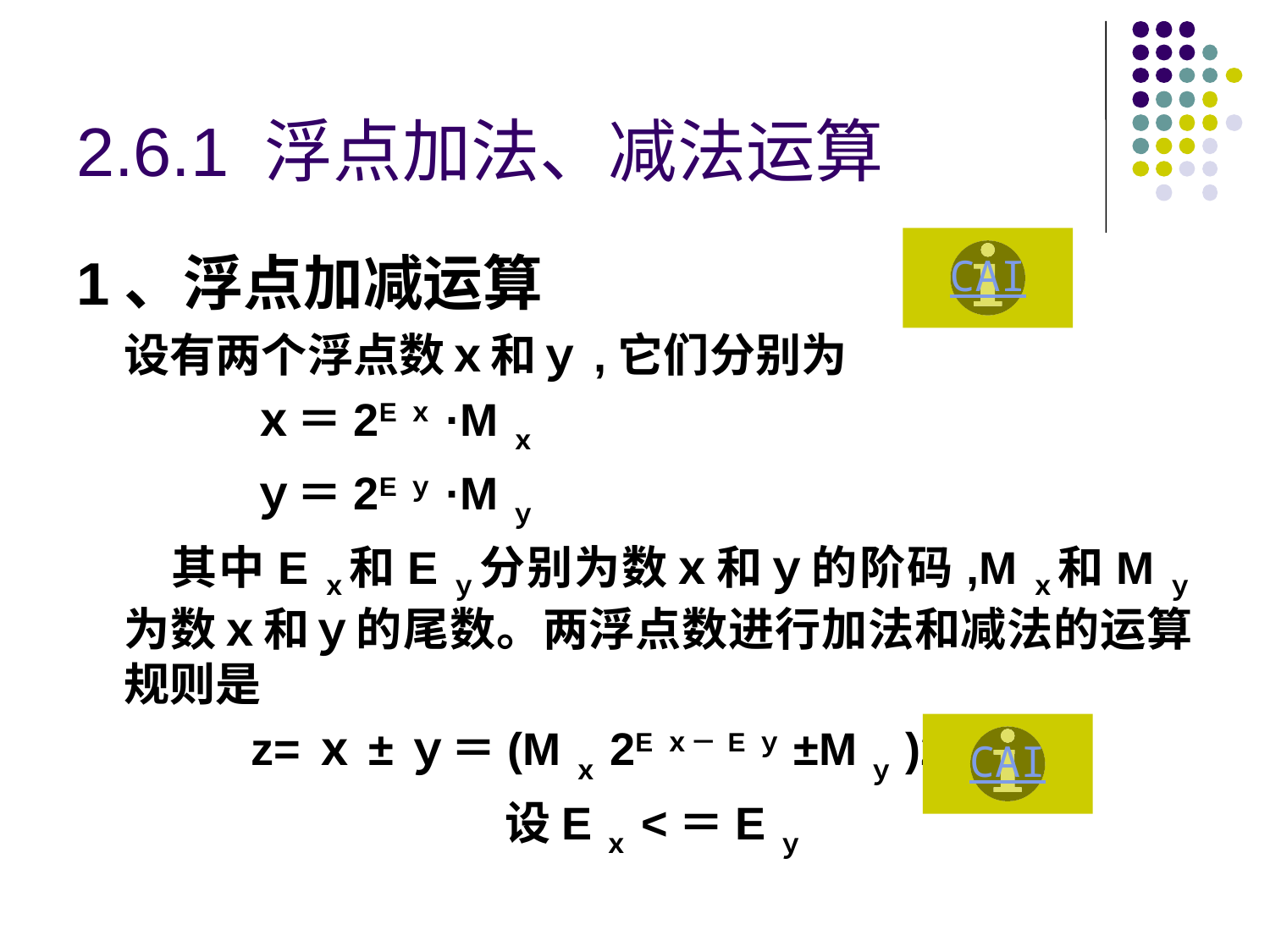

# 2.6.1 浮点加法、减法运算
CAI
1、浮点加减运算
	设有两个浮点数ｘ和ｙ,它们分别为
		ｘ＝2Eｘ·Mｘ
		ｙ＝2Eｙ·Mｙ
　　其中Eｘ和Eｙ分别为数ｘ和ｙ的阶码,Mｘ和Mｙ为数ｘ和ｙ的尾数。两浮点数进行加法和减法的运算规则是
		z=ｘ±ｙ＝(Mｘ2Eｘ－Eｙ±Mｙ)2Eｙ，
				设Eｘ<＝Eｙ
CAI
177